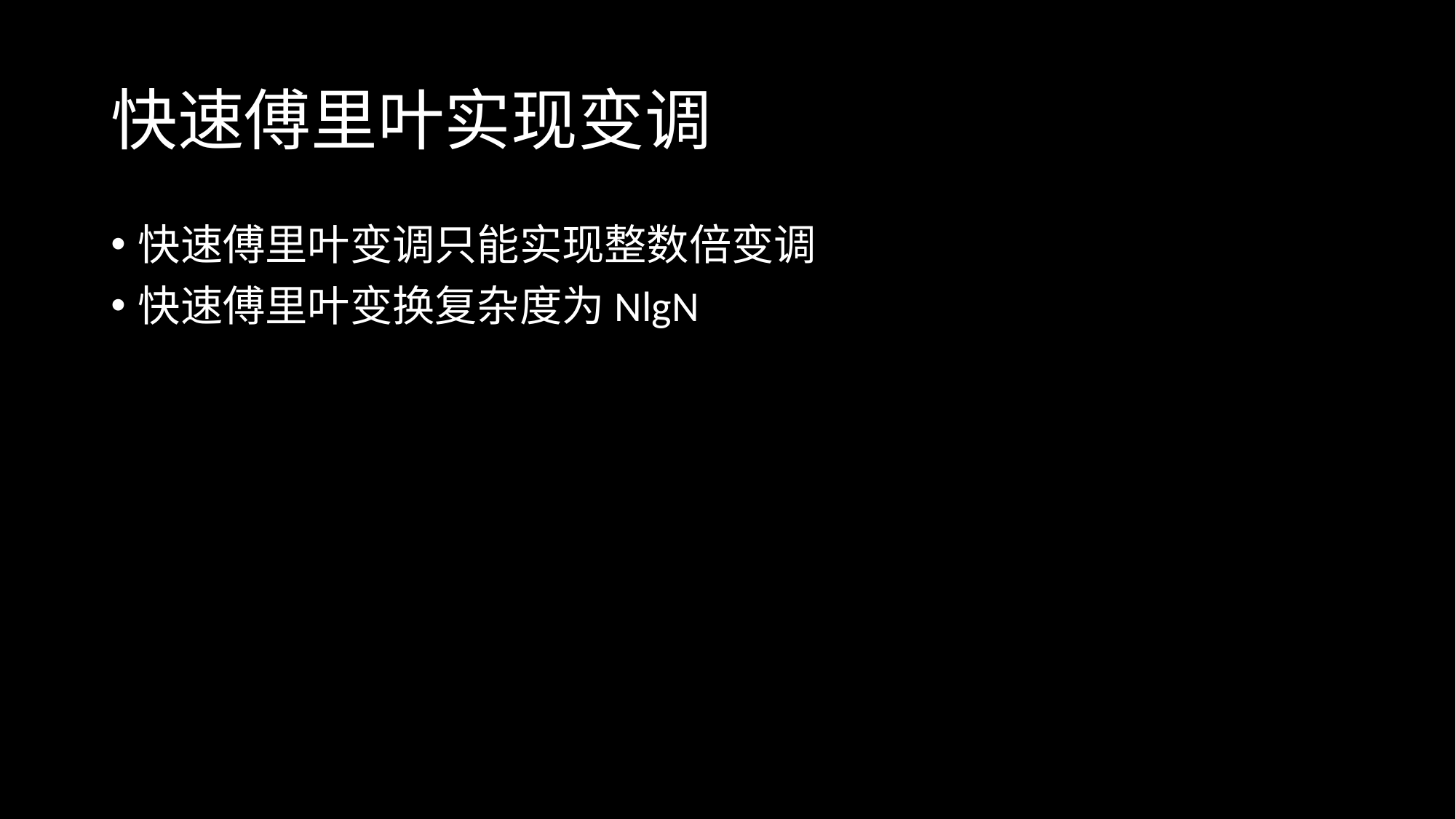

# 快速傅里叶实现变调
快速傅里叶变调只能实现整数倍变调
快速傅里叶变换复杂度为NlgN